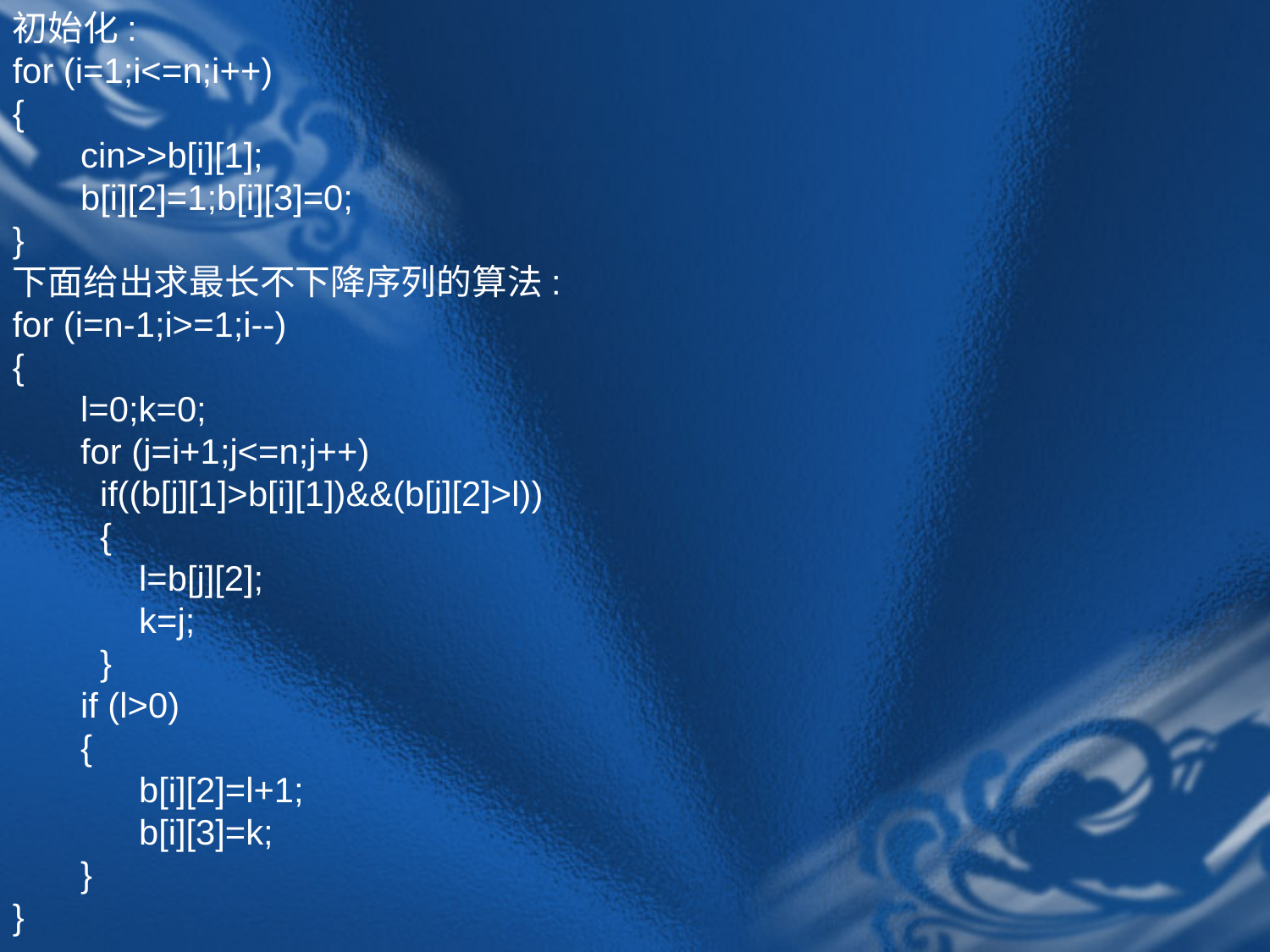

初始化:
for (i=1;i<=n;i++)
{
       cin>>b[i][1];
       b[i][2]=1;b[i][3]=0;
}
下面给出求最长不下降序列的算法:
for (i=n-1;i>=1;i--)
{
       l=0;k=0;
       for (j=i+1;j<=n;j++)
         if((b[j][1]>b[i][1])&&(b[j][2]>l))
         {
             l=b[j][2];
             k=j;
         }
       if (l>0)
       {
             b[i][2]=l+1;
             b[i][3]=k;
       }
}